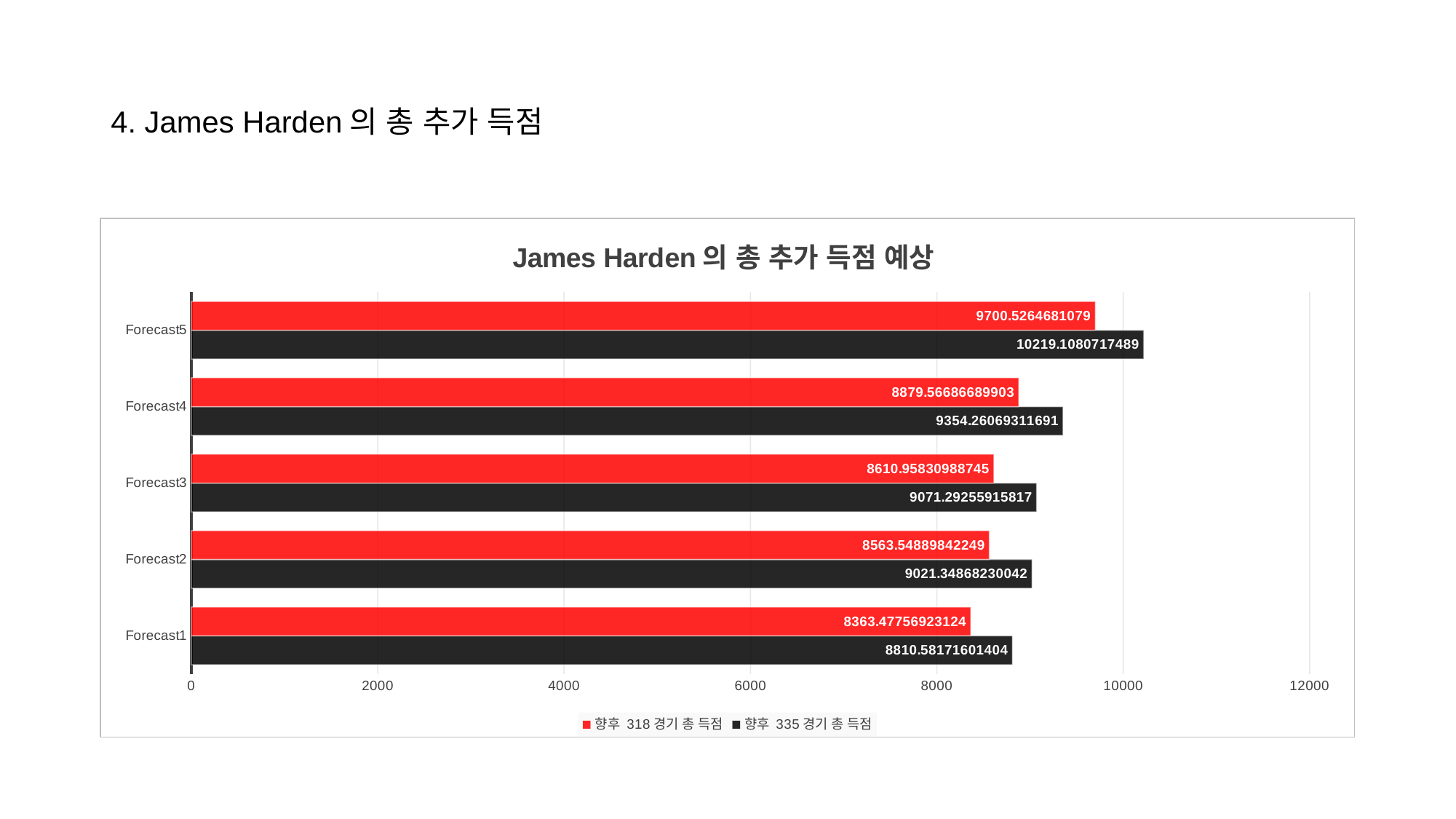

# 4. James Harden의 총 추가 득점

### Chart: James Harden의 총 추가 득점 예상

| Category | 향후 335경기 총 득점 | 향후 318경기 총 득점 |
|---|---|---|
| Forecast1 | 8810.581716014038 | 8363.477569231236 |
| Forecast2 | 9021.348682300424 | 8563.548898422492 |
| Forecast3 | 9071.292559158166 | 8610.958309887454 |
| Forecast4 | 9354.260693116905 | 8879.566866899033 |
| Forecast5 | 10219.108071748886 | 9700.526468107897 |